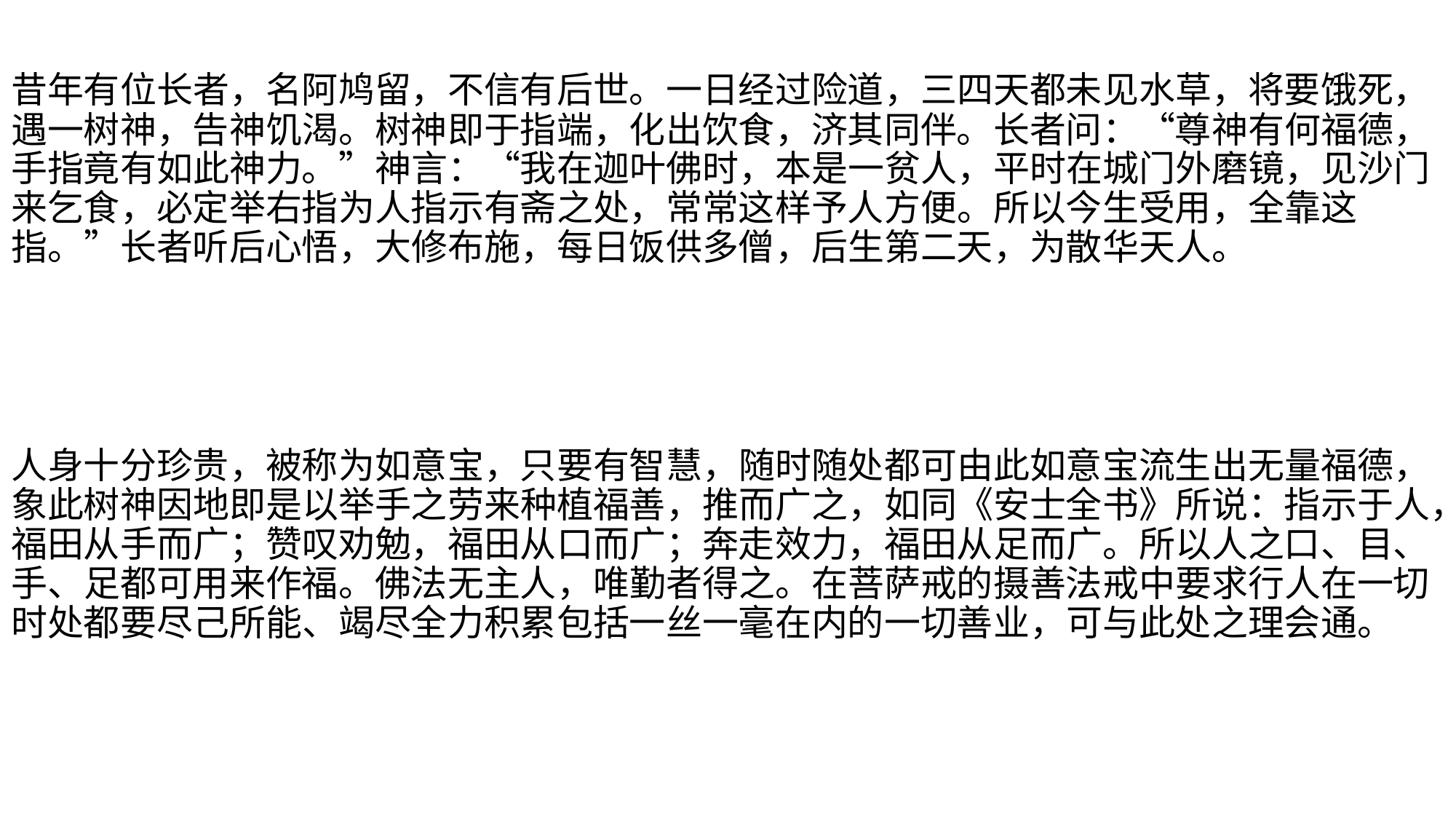

昔年有位长者，名阿鸠留，不信有后世。一日经过险道，三四天都未见水草，将要饿死，遇一树神，告神饥渴。树神即于指端，化出饮食，济其同伴。长者问：“尊神有何福德，手指竟有如此神力。”神言：“我在迦叶佛时，本是一贫人，平时在城门外磨镜，见沙门来乞食，必定举右指为人指示有斋之处，常常这样予人方便。所以今生受用，全靠这指。”长者听后心悟，大修布施，每日饭供多僧，后生第二天，为散华天人。

人身十分珍贵，被称为如意宝，只要有智慧，随时随处都可由此如意宝流生出无量福德，象此树神因地即是以举手之劳来种植福善，推而广之，如同《安士全书》所说：指示于人，福田从手而广；赞叹劝勉，福田从口而广；奔走效力，福田从足而广。所以人之口、目、手、足都可用来作福。佛法无主人，唯勤者得之。在菩萨戒的摄善法戒中要求行人在一切时处都要尽己所能、竭尽全力积累包括一丝一毫在内的一切善业，可与此处之理会通。